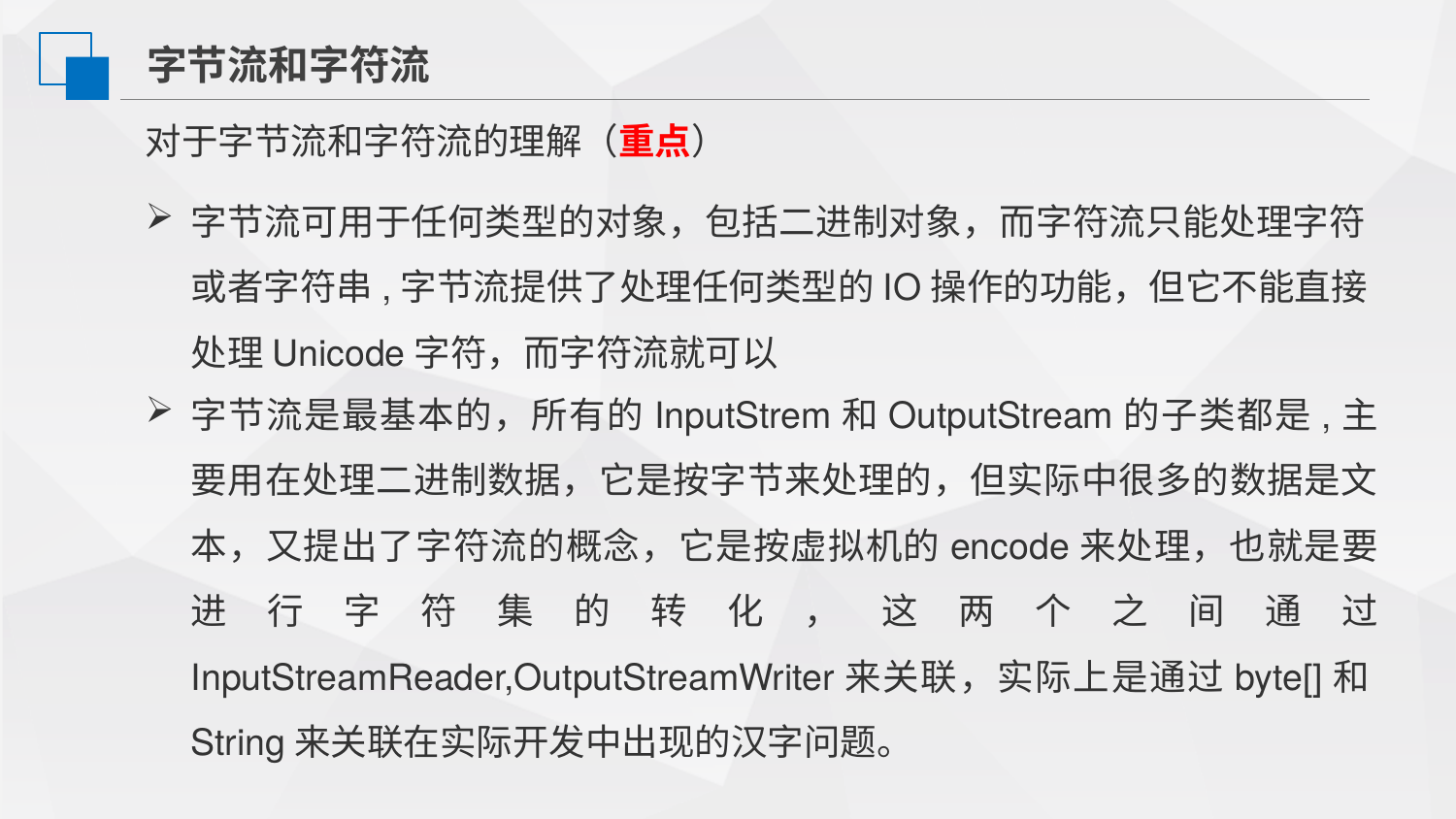

字节流和字符流
对于字节流和字符流的理解（重点）
字节流可用于任何类型的对象，包括二进制对象，而字符流只能处理字符或者字符串,字节流提供了处理任何类型的IO操作的功能，但它不能直接处理Unicode字符，而字符流就可以
字节流是最基本的，所有的InputStrem和OutputStream的子类都是,主要用在处理二进制数据，它是按字节来处理的，但实际中很多的数据是文本，又提出了字符流的概念，它是按虚拟机的encode来处理，也就是要进行字符集的转化，这两个之间通过 InputStreamReader,OutputStreamWriter来关联，实际上是通过byte[]和String来关联在实际开发中出现的汉字问题。